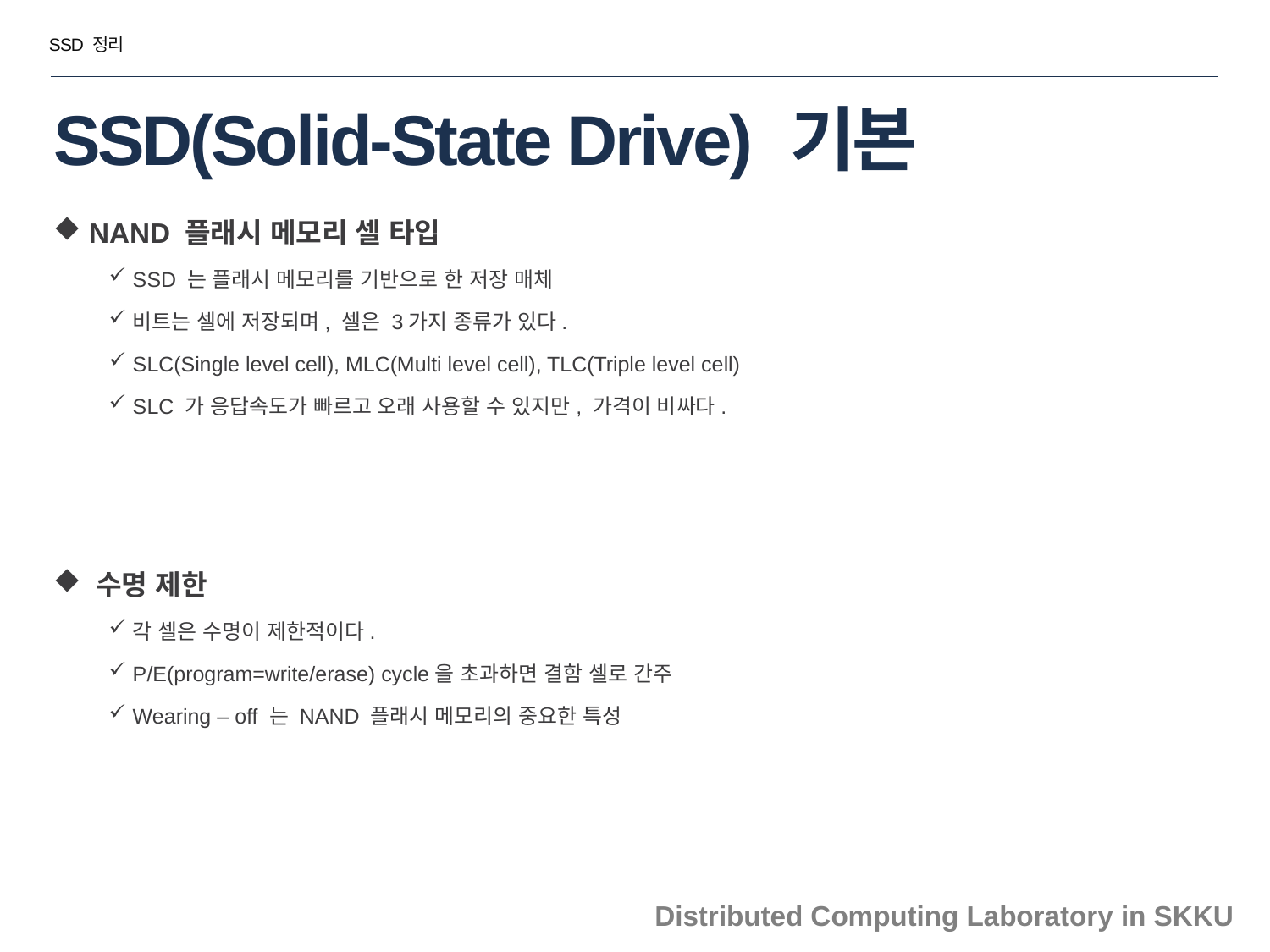

SSD 정리
# SSD(Solid-State Drive) 기본
 NAND 플래시 메모리 셀 타입
SSD 는 플래시 메모리를 기반으로 한 저장 매체
비트는 셀에 저장되며, 셀은 3가지 종류가 있다.
SLC(Single level cell), MLC(Multi level cell), TLC(Triple level cell)
SLC 가 응답속도가 빠르고 오래 사용할 수 있지만, 가격이 비싸다.

 수명 제한
각 셀은 수명이 제한적이다.
P/E(program=write/erase) cycle을 초과하면 결함 셀로 간주
Wearing – off 는 NAND 플래시 메모리의 중요한 특성

Distributed Computing Laboratory in SKKU